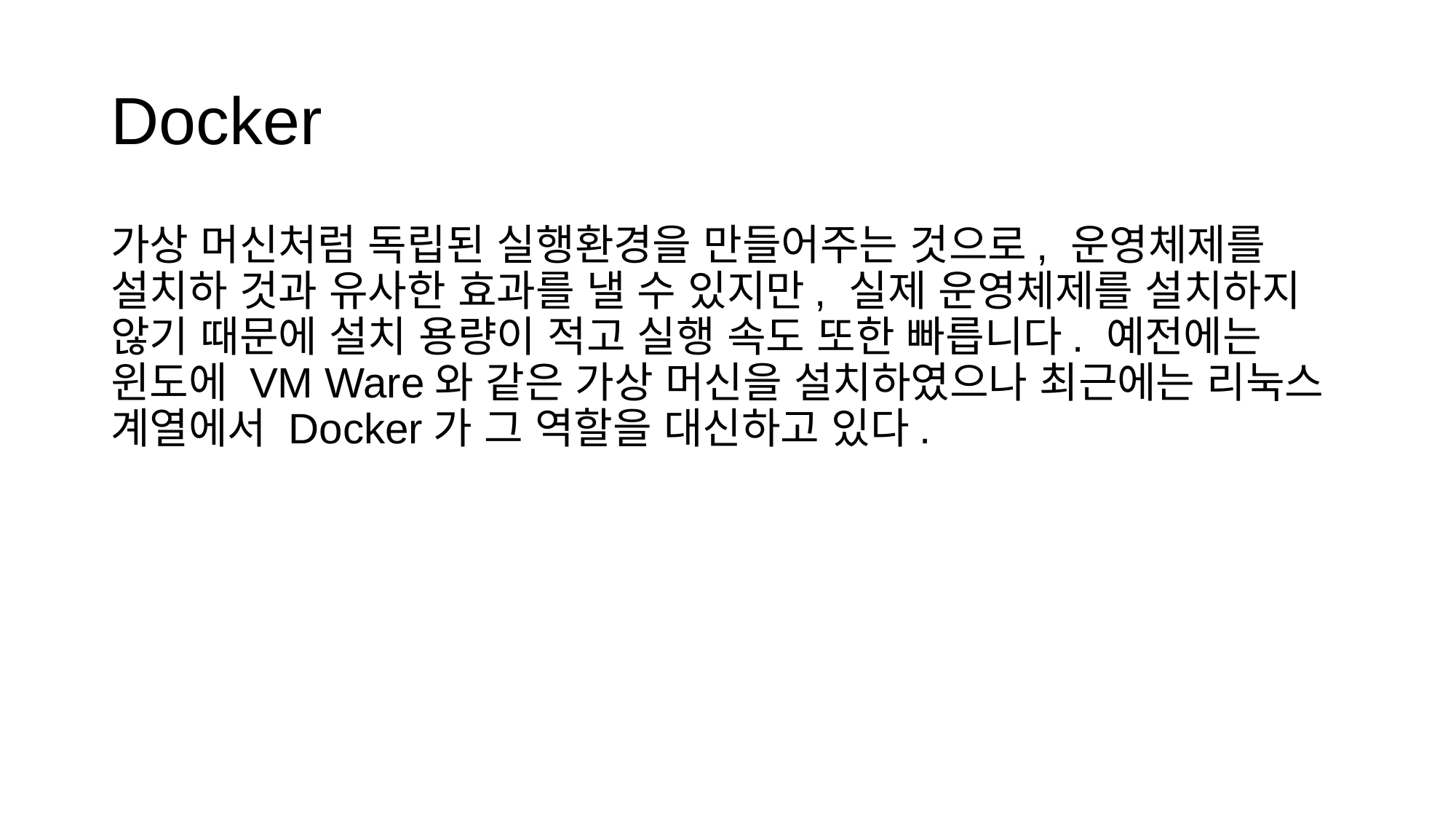

# Docker
가상 머신처럼 독립된 실행환경을 만들어주는 것으로, 운영체제를 설치하 것과 유사한 효과를 낼 수 있지만, 실제 운영체제를 설치하지 않기 때문에 설치 용량이 적고 실행 속도 또한 빠릅니다. 예전에는 윈도에 VM Ware와 같은 가상 머신을 설치하였으나 최근에는 리눅스 계열에서 Docker가 그 역할을 대신하고 있다.